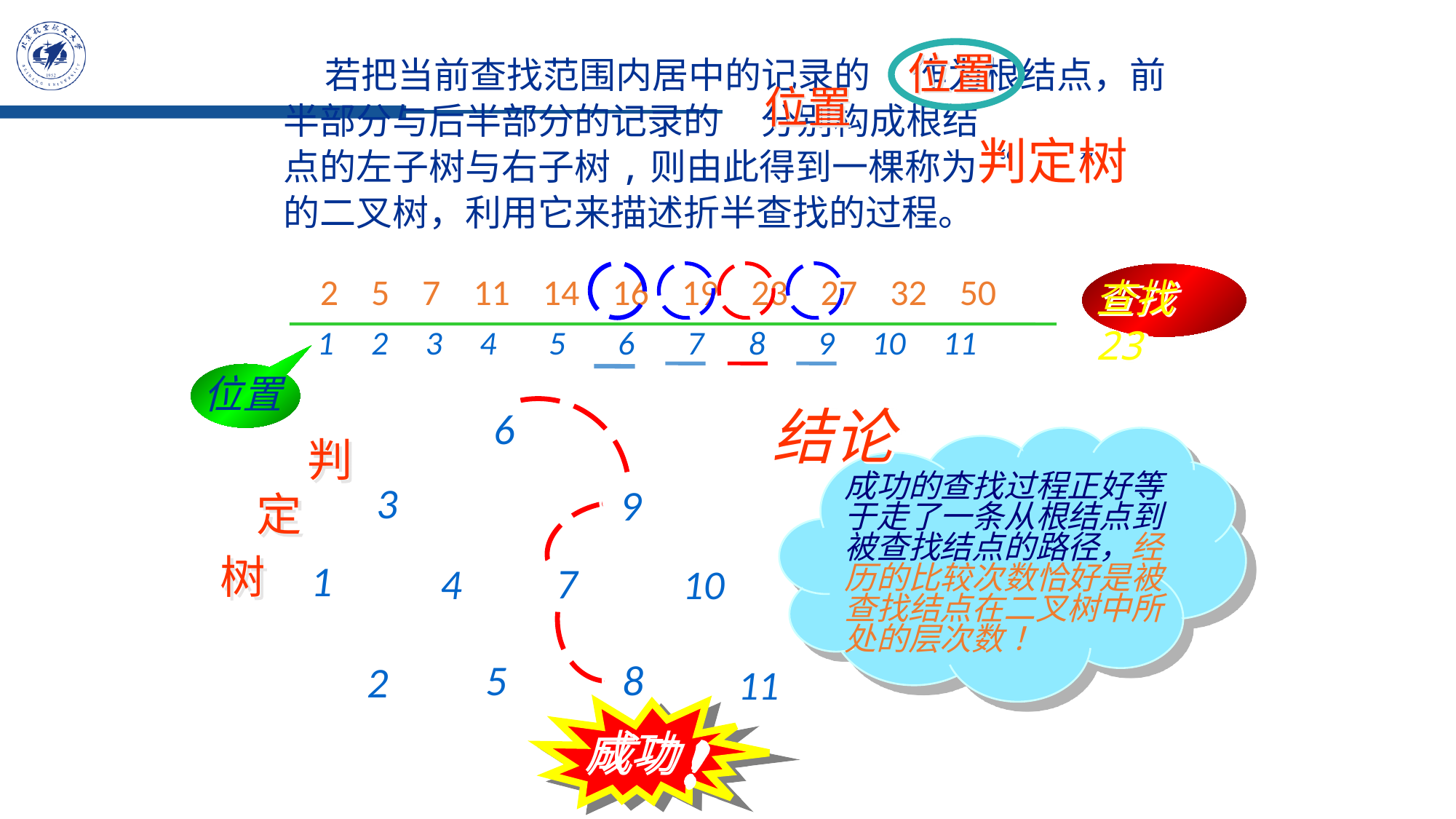

位置
    若把当前查找范围内居中的记录的     作为根结点，前半部分与后半部分的记录的     分别构成根结
点的左子树与右子树,则由此得到一棵称为“        ”
的二叉树，利用它来描述折半查找的过程。
位置
判定树

查找23
2    5    7    11    14    16    19    23    27    32    50
1     2     3     4       5       6       7      8       9     10     11

位置

结论

成功的查找过程正好等
于走了一条从根结点到
被查找结点的路径，经
历的比较次数恰好是被
查找结点在二叉树中所
处的层次数 ！
6

3

9

1
7
4
10

5
8
2
11

判
定
树

成功